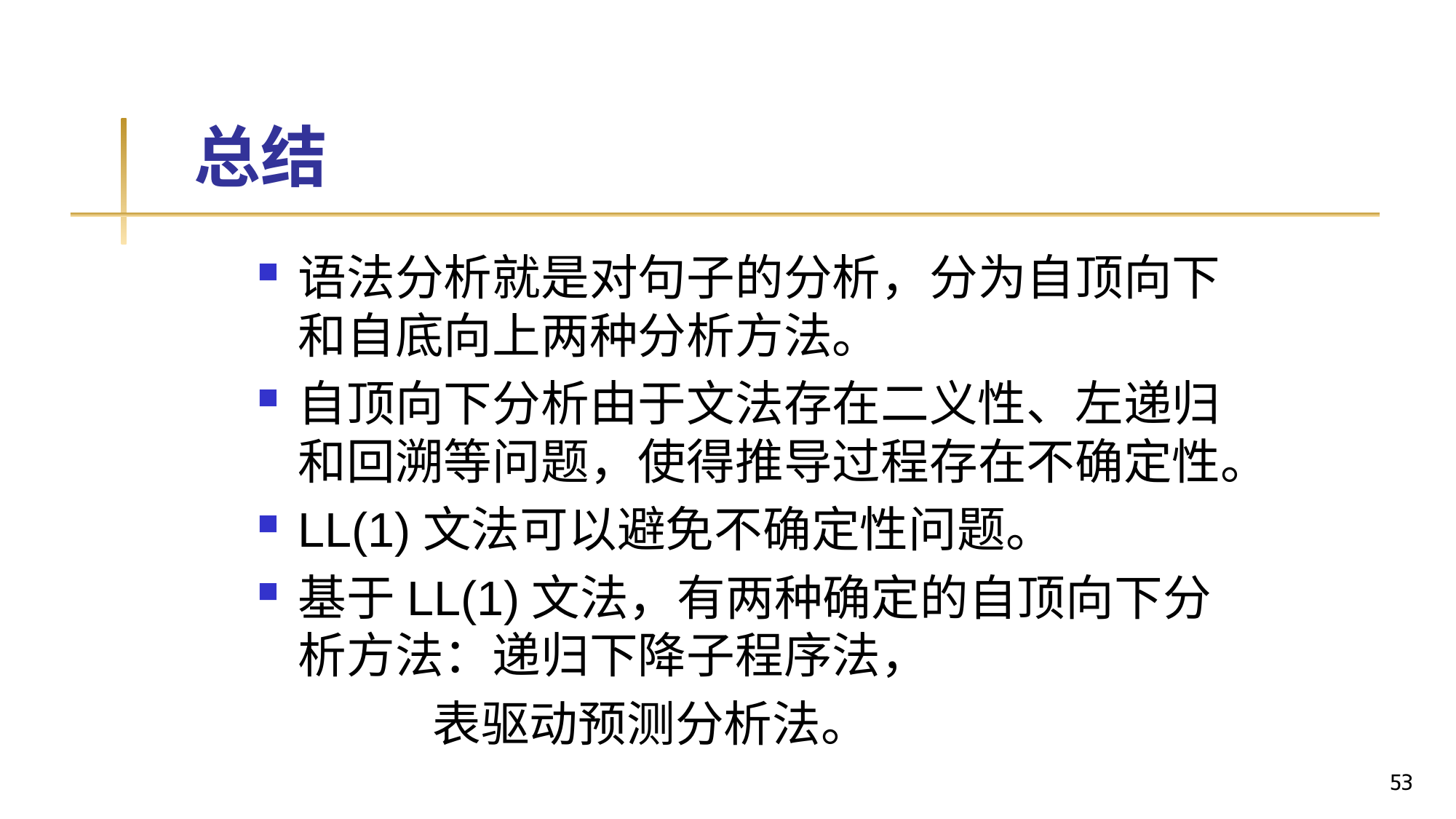

# 总结
语法分析就是对句子的分析，分为自顶向下和自底向上两种分析方法。
自顶向下分析由于文法存在二义性、左递归和回溯等问题，使得推导过程存在不确定性。
LL(1)文法可以避免不确定性问题。
基于LL(1)文法，有两种确定的自顶向下分析方法：递归下降子程序法，
               表驱动预测分析法。
53